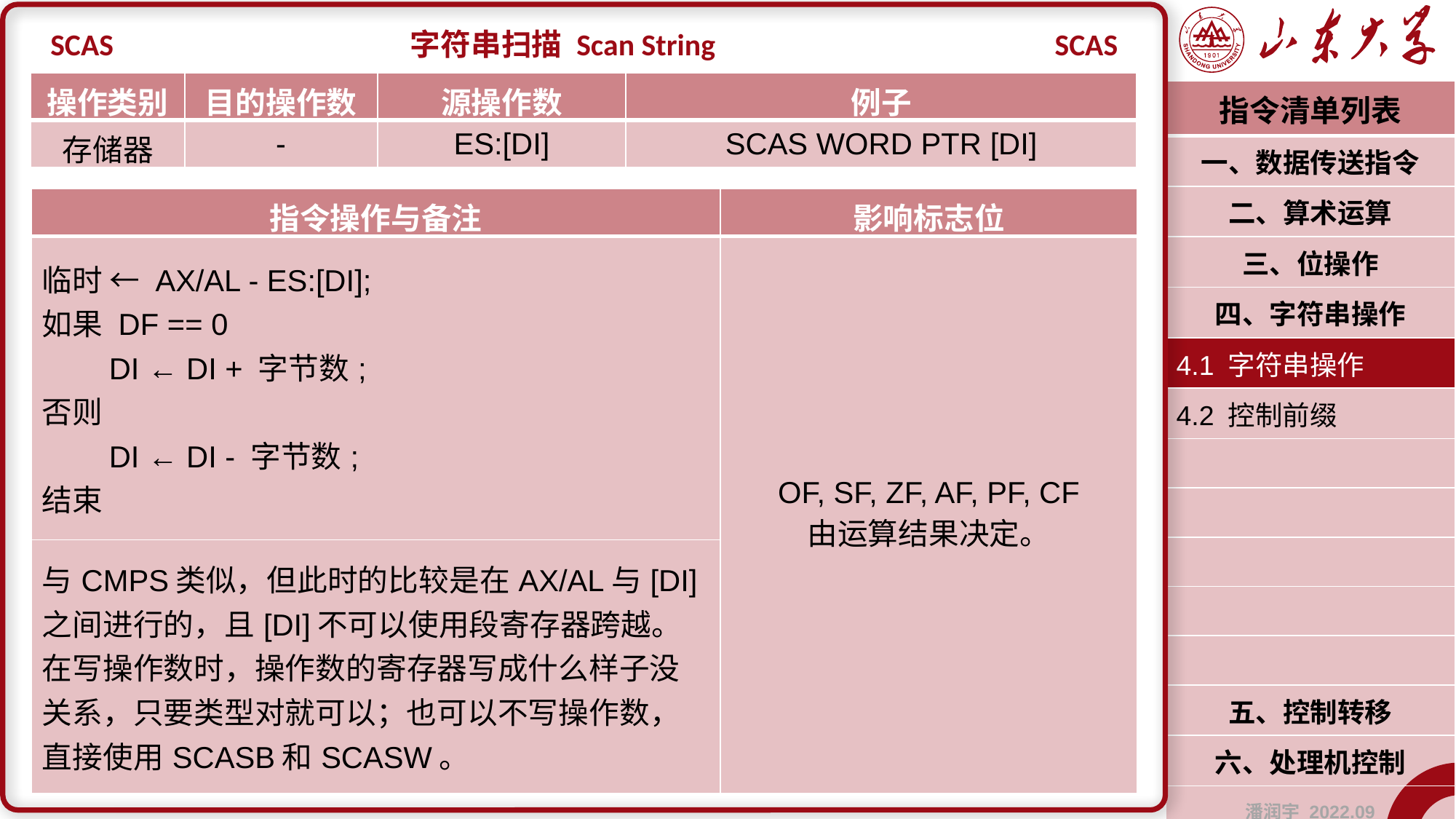

SCAS
字符串扫描 Scan String
SCAS
| 操作类别 | 目的操作数 | 源操作数 | 例子 |
| --- | --- | --- | --- |
| 存储器 | - | ES:[DI] | SCAS WORD PTR [DI] |
| 指令清单列表 |
| --- |
| 一、数据传送指令 |
| 二、算术运算 |
| 三、位操作 |
| 四、字符串操作 |
| 4.1 字符串操作 |
| 4.2 控制前缀 |
|  |
|  |
|  |
|  |
|  |
| 五、控制转移 |
| 六、处理机控制 |
| 潘润宇 2022.09 |
| 指令操作与备注 | 影响标志位 |
| --- | --- |
| 临时 ← AX/AL - ES:[DI]; 如果 DF == 0 DI ← DI + 字节数; 否则 DI ← DI - 字节数; 结束 | OF, SF, ZF, AF, PF, CF 由运算结果决定。 |
| 与CMPS类似，但此时的比较是在AX/AL与[DI]之间进行的，且[DI]不可以使用段寄存器跨越。 在写操作数时，操作数的寄存器写成什么样子没关系，只要类型对就可以；也可以不写操作数，直接使用SCASB和SCASW。 |  |